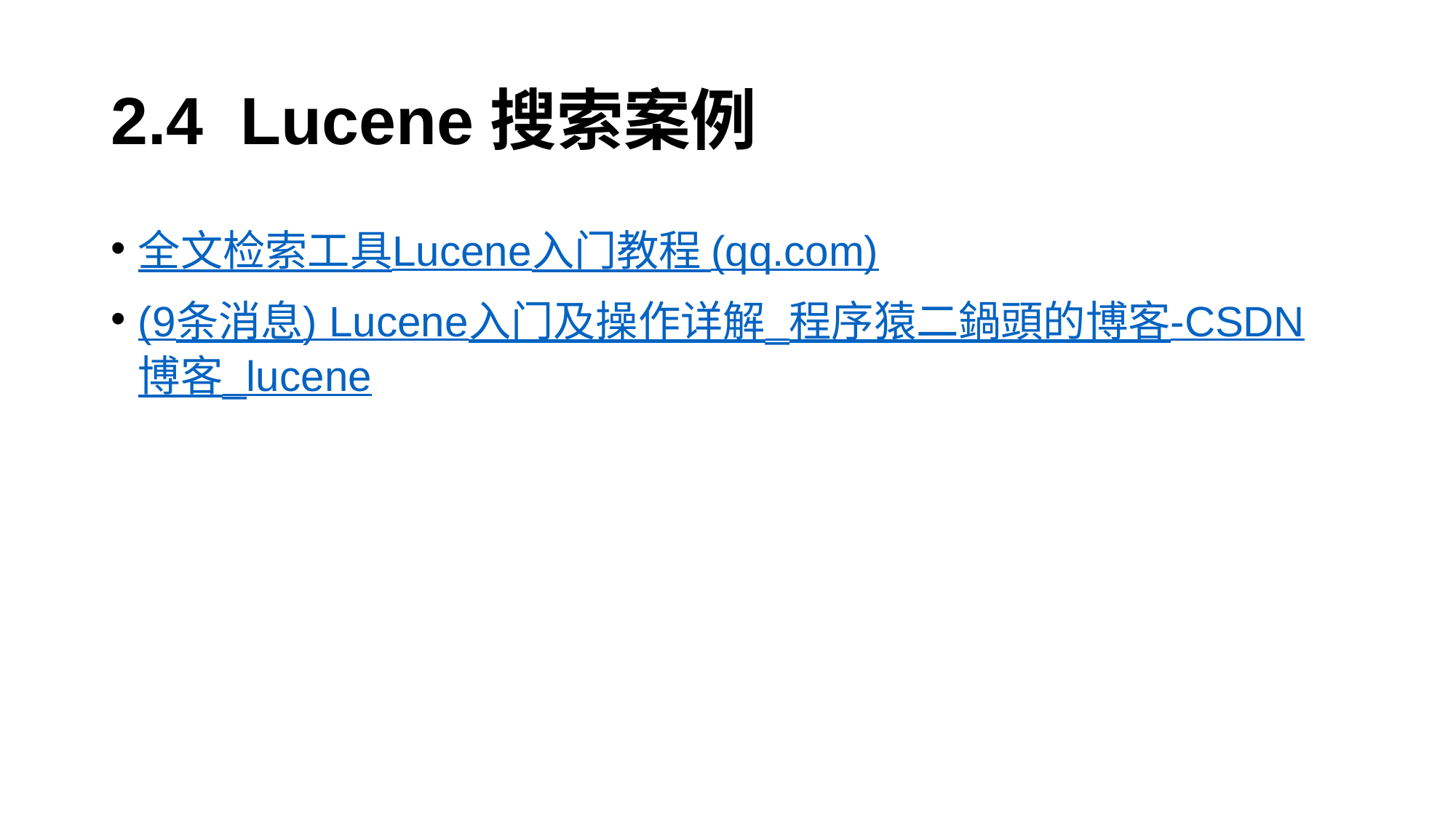

# 2.4  Lucene搜索案例
全文检索工具Lucene入门教程 (qq.com)
(9条消息) Lucene入门及操作详解_程序猿二鍋頭的博客-CSDN博客_lucene